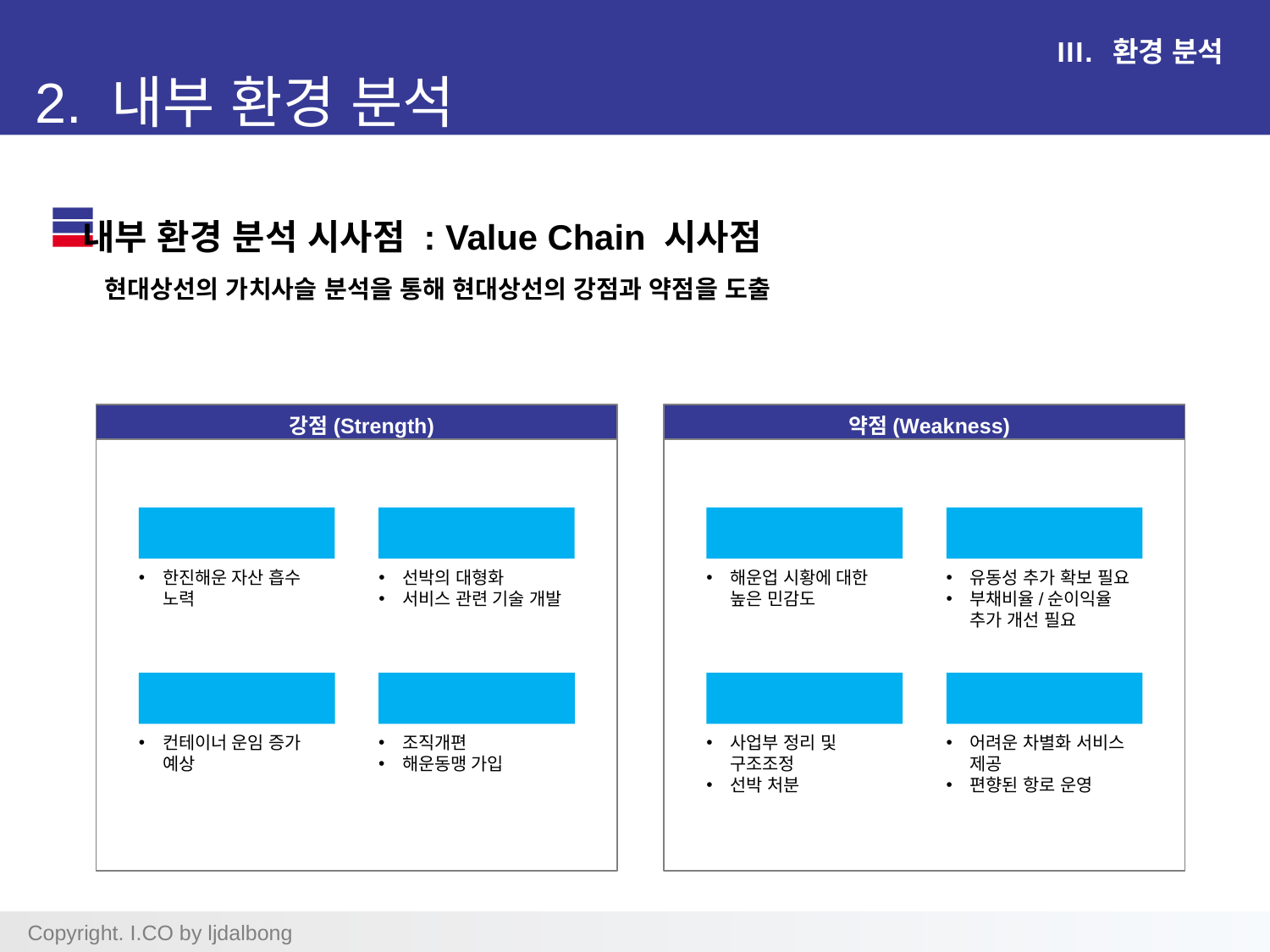

환경 분석
2. 내부 환경 분석
내부 환경 분석 시사점 : Value Chain 시사점
현대상선의 가치사슬 분석을 통해 현대상선의 강점과 약점을 도출
강점(Strength)
약점(Weakness)

한진해운 P&A
한진해운 자산 흡수 노력
기술개발
선박의 대형화
서비스 관련 기술 개발
높은 시장 민감도
해운업 시황에 대한 높은 민감도
재정적 문제
유동성 추가 확보 필요
부채비율/순이익율 추가 개선 필요
규모 축소
사업부 정리 및 구조조정
선박 처분
안정성 저하
어려운 차별화 서비스 제공
편향된 항로 운영
높은 시장 민감도
컨테이너 운임 증가 예상
안정성 관리
조직개편
해운동맹 가입